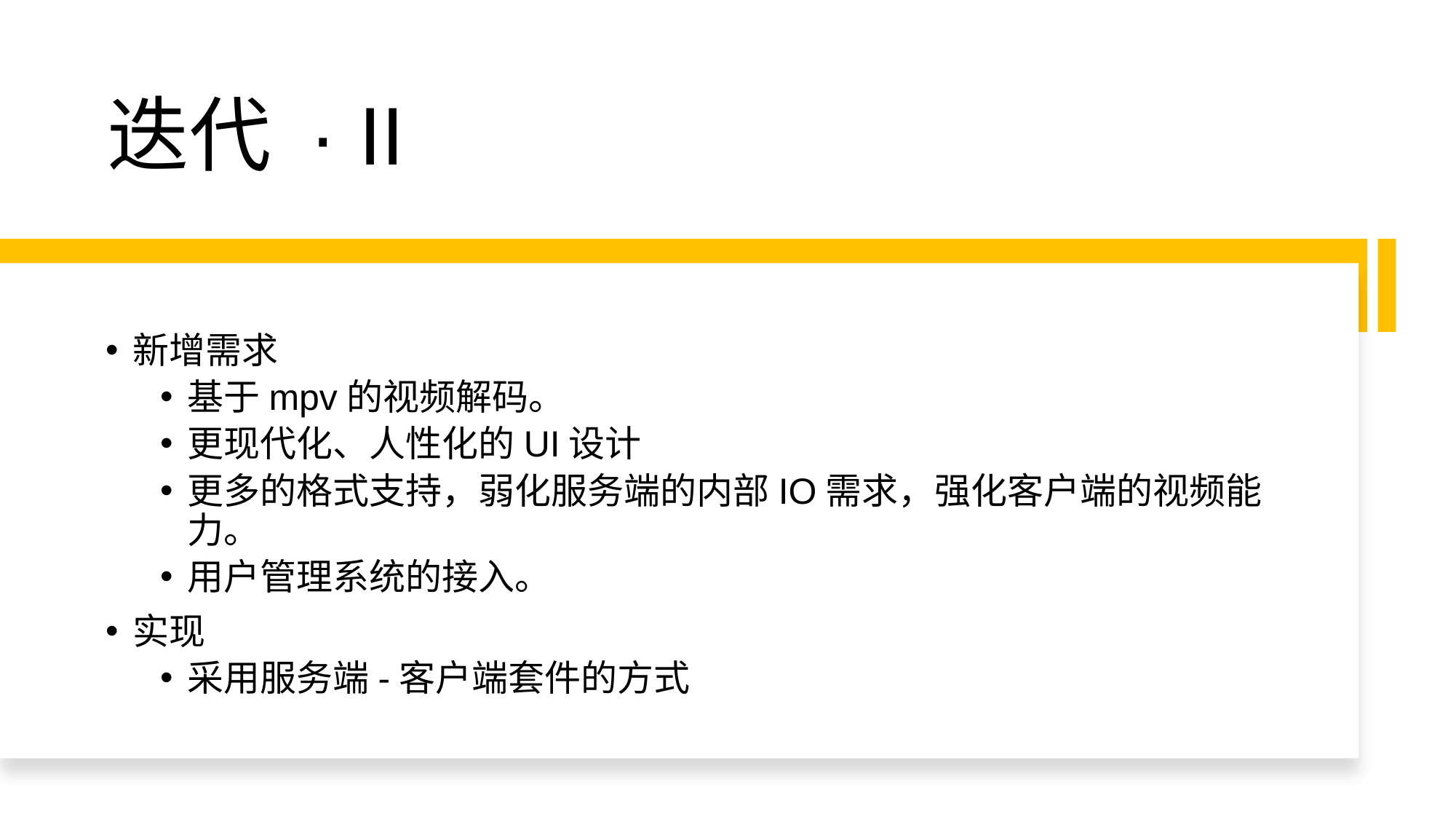

# 迭代 · II

新增需求
基于mpv的视频解码。
更现代化、人性化的UI设计
更多的格式支持，弱化服务端的内部IO需求，强化客户端的视频能力。
用户管理系统的接入。
实现
采用服务端-客户端套件的方式